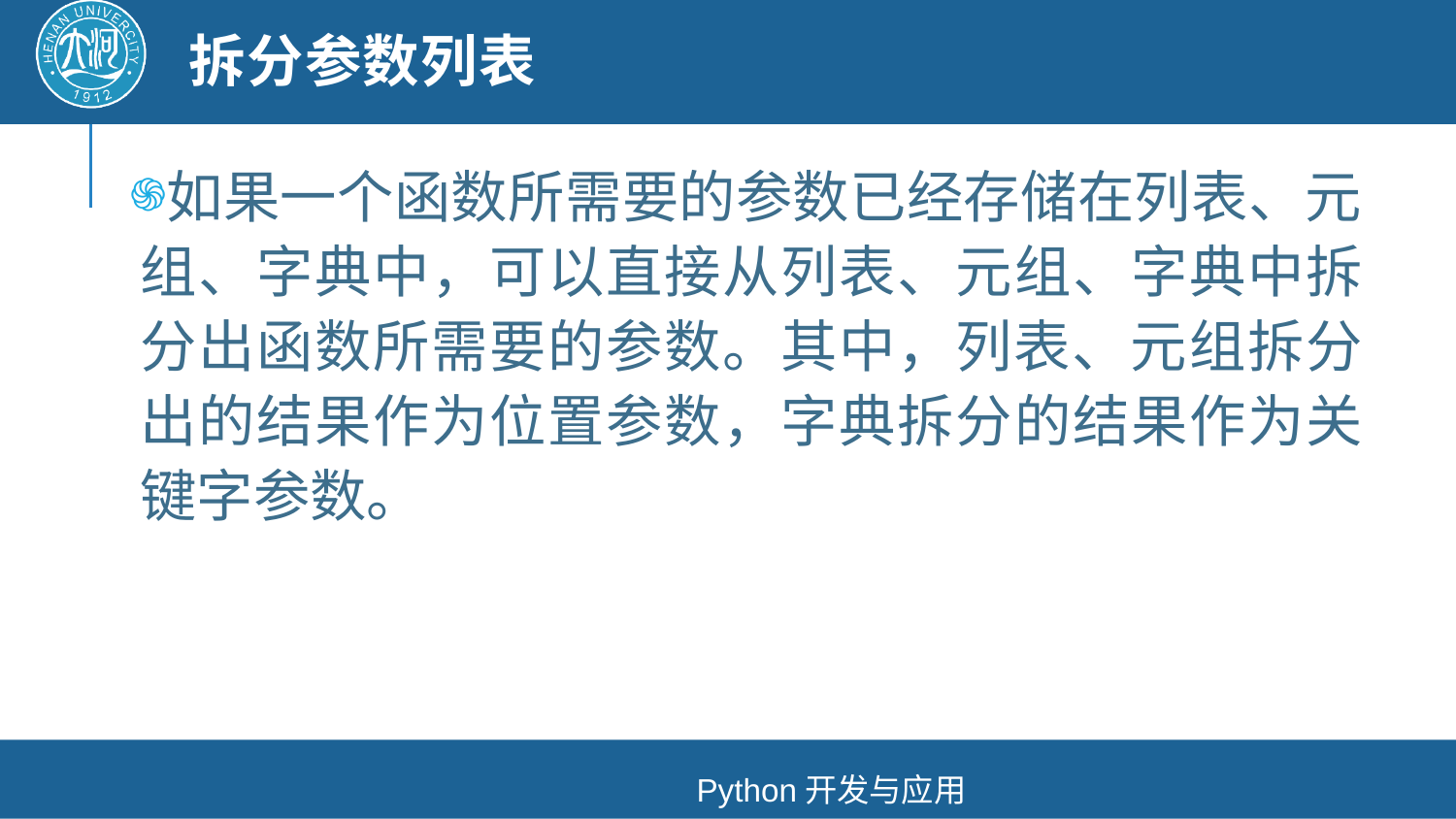

# 拆分参数列表
如果一个函数所需要的参数已经存储在列表、元组、字典中，可以直接从列表、元组、字典中拆分出函数所需要的参数。其中，列表、元组拆分出的结果作为位置参数，字典拆分的结果作为关键字参数。

Python开发与应用
30